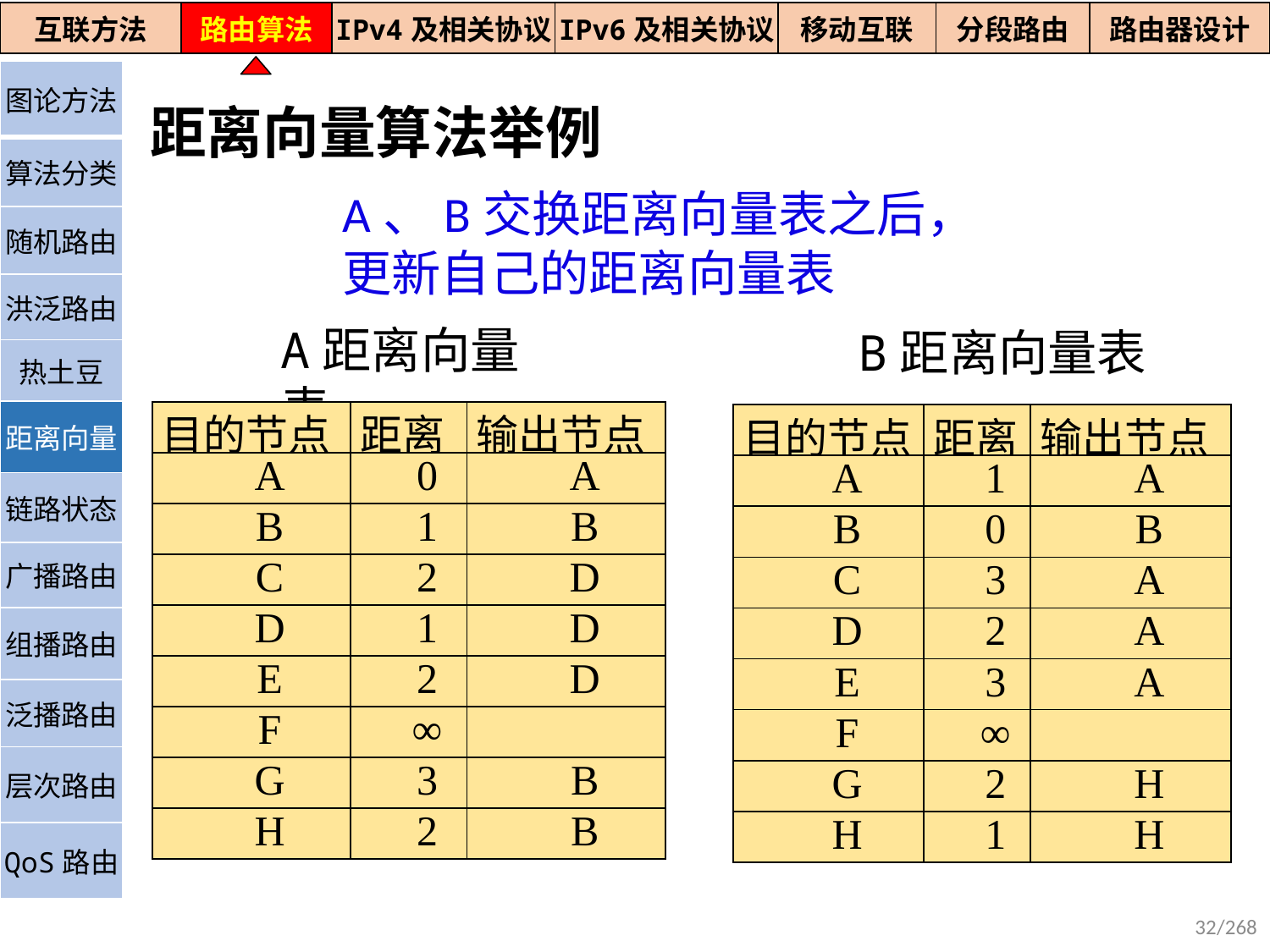

| 互联方法 | 路由算法 | IPv4及相关协议 | IPv6及相关协议 | 移动互联 | 分段路由 | 路由器设计 |
| --- | --- | --- | --- | --- | --- | --- |

# 距离向量算法举例
| 图论方法 |
| --- |
| 算法分类 |
| 随机路由 |
| 洪泛路由 |
| 热土豆 |
| 距离向量 |
| 链路状态 |
| 广播路由 |
| 组播路由 |
| 泛播路由 |
| 层次路由 |
| QoS路由 |
A、B交换距离向量表之后，更新自己的距离向量表
A距离向量表
B距离向量表
| 目的节点 | 距离 | 输出节点 |
| --- | --- | --- |
| A | 0 | A |
| B | 1 | B |
| C | 2 | D |
| D | 1 | D |
| E | 2 | D |
| F | ∞ |  |
| G | 3 | B |
| H | 2 | B |
| 目的节点 | 距离 | 输出节点 |
| --- | --- | --- |
| A | 1 | A |
| B | 0 | B |
| C | 3 | A |
| D | 2 | A |
| E | 3 | A |
| F | ∞ |  |
| G | 2 | H |
| H | 1 | H |
32/268